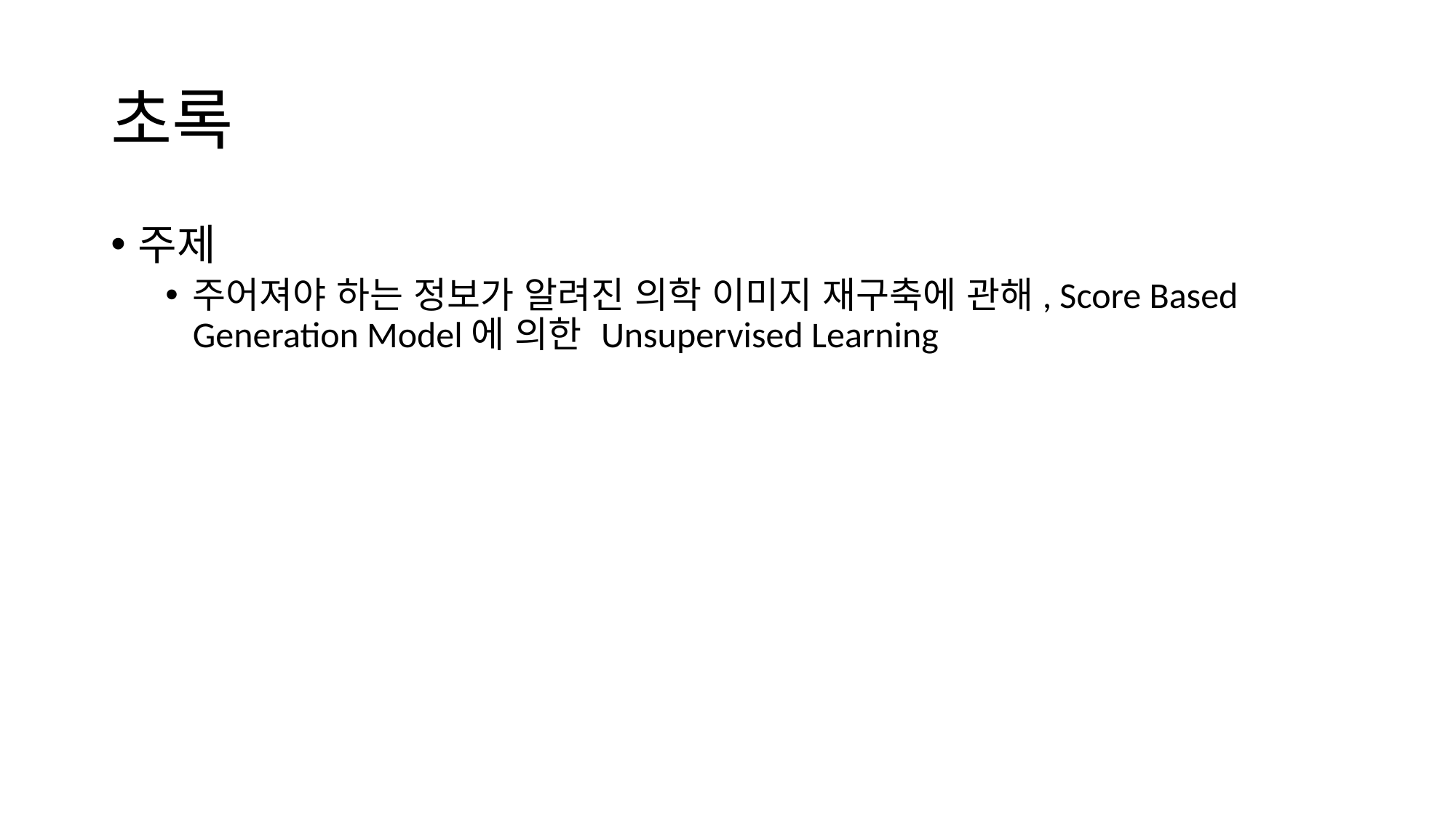

# 초록
주제
주어져야 하는 정보가 알려진 의학 이미지 재구축에 관해, Score Based Generation Model에 의한 Unsupervised Learning